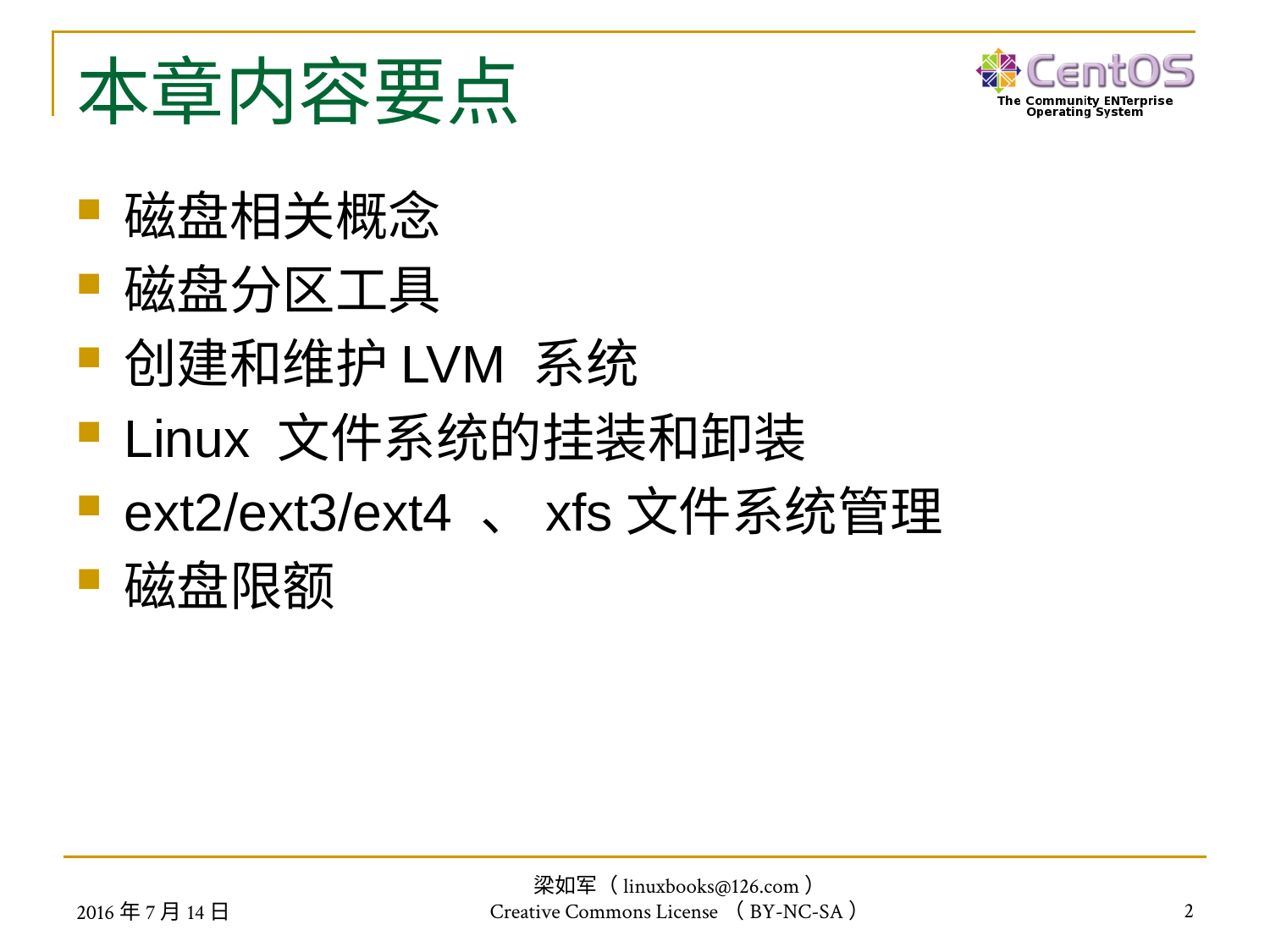

# 本章内容要点
磁盘相关概念
磁盘分区工具
创建和维护LVM 系统
Linux 文件系统的挂装和卸装
ext2/ext3/ext4 、xfs文件系统管理
磁盘限额

梁如军（linuxbooks@126.com）
Creative Commons License（BY-NC-SA）
2016年7月14日
2